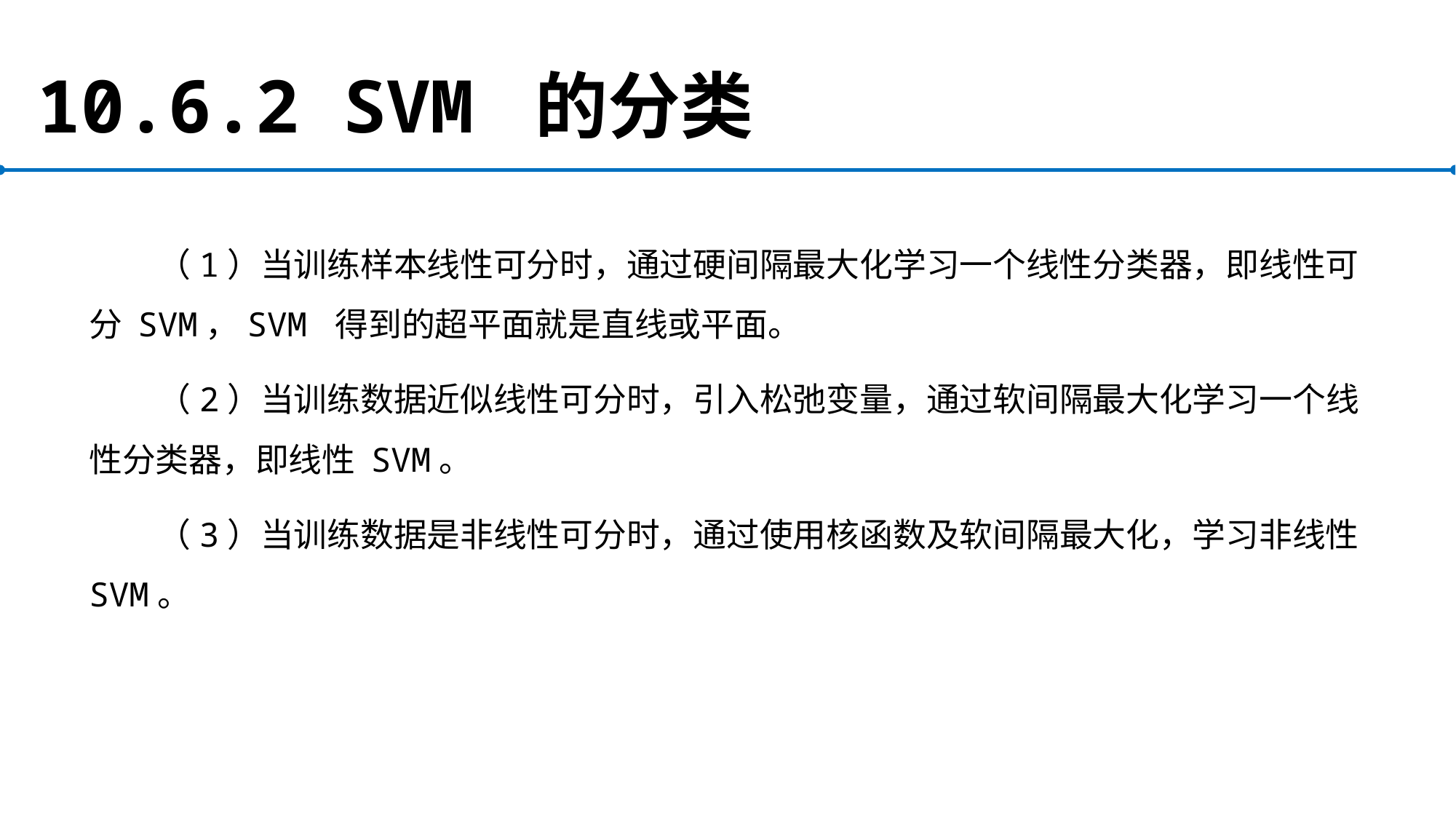

# 10.6.2 SVM 的分类
（1）当训练样本线性可分时，通过硬间隔最大化学习一个线性分类器，即线性可分 SVM，SVM 得到的超平面就是直线或平面。
（2）当训练数据近似线性可分时，引入松弛变量，通过软间隔最大化学习一个线性分类器，即线性 SVM。
（3）当训练数据是非线性可分时，通过使用核函数及软间隔最大化，学习非线性 SVM。